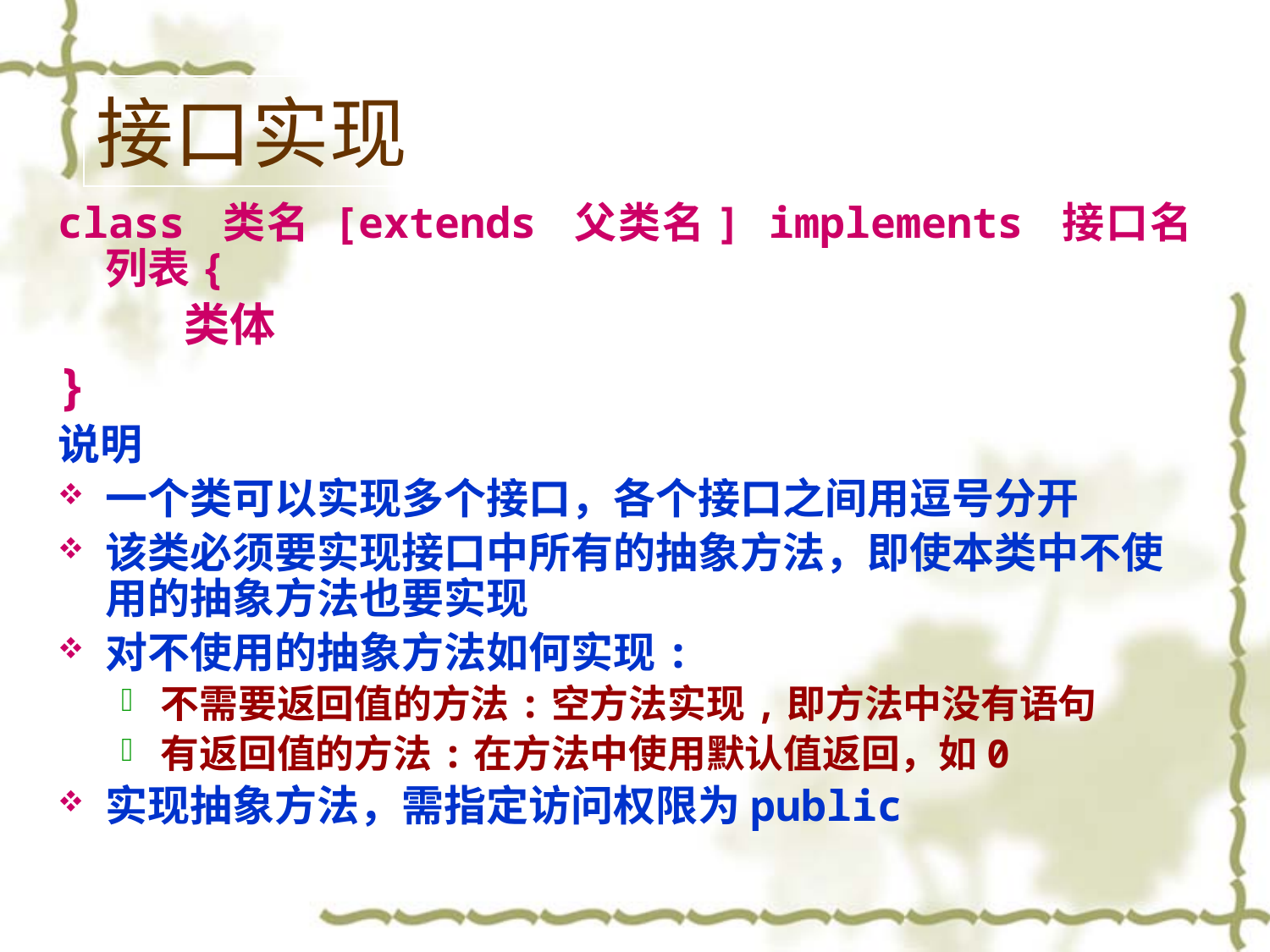

# 接口实现
class 类名 [extends 父类名] implements 接口名列表{
     类体
}
说明
一个类可以实现多个接口，各个接口之间用逗号分开
该类必须要实现接口中所有的抽象方法，即使本类中不使用的抽象方法也要实现
对不使用的抽象方法如何实现:
不需要返回值的方法:空方法实现,即方法中没有语句
有返回值的方法:在方法中使用默认值返回，如0
实现抽象方法，需指定访问权限为public